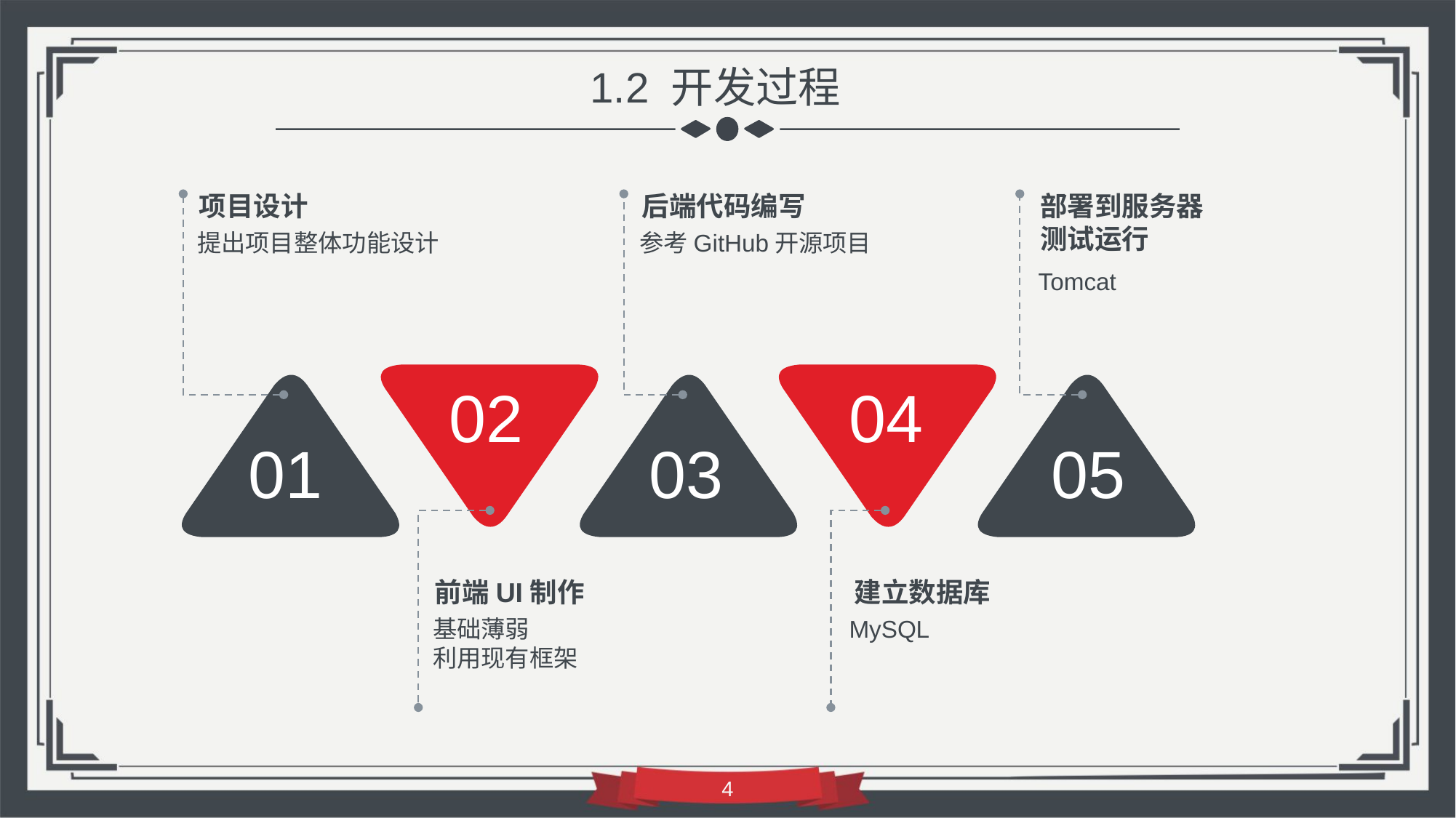

1.2 开发过程

项目设计
后端代码编写
部署到服务器
测试运行

提出项目整体功能设计
参考GitHub开源项目
Tomcat

02
04

01
03
05

前端UI制作
建立数据库
基础薄弱
利用现有框架
MySQL